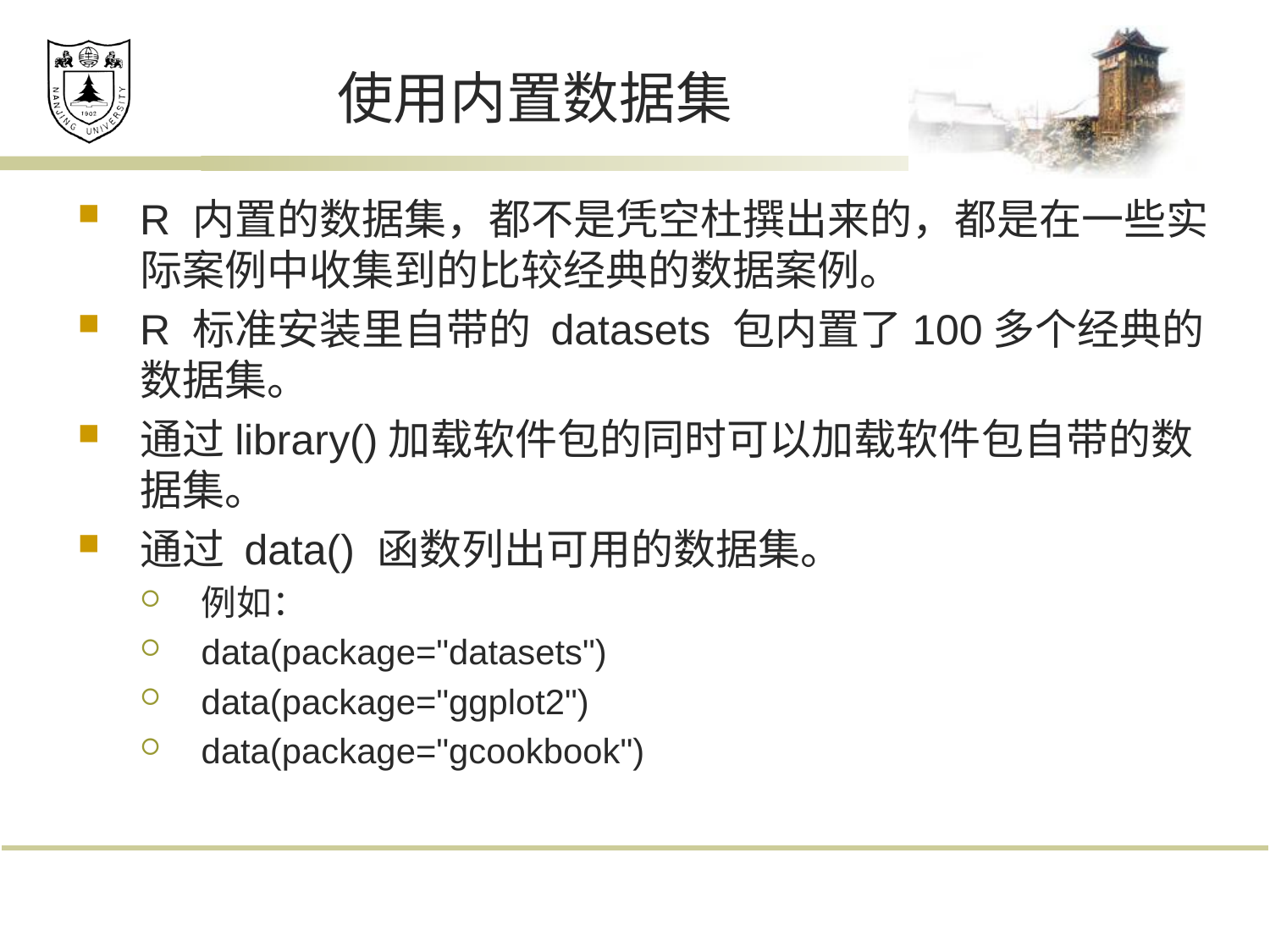

# 使用内置数据集
R 内置的数据集，都不是凭空杜撰出来的，都是在一些实际案例中收集到的比较经典的数据案例。
R 标准安装里自带的 datasets 包内置了100多个经典的数据集。
通过library()加载软件包的同时可以加载软件包自带的数据集。
通过 data() 函数列出可用的数据集。
例如：
data(package="datasets")
data(package="ggplot2")
data(package="gcookbook")